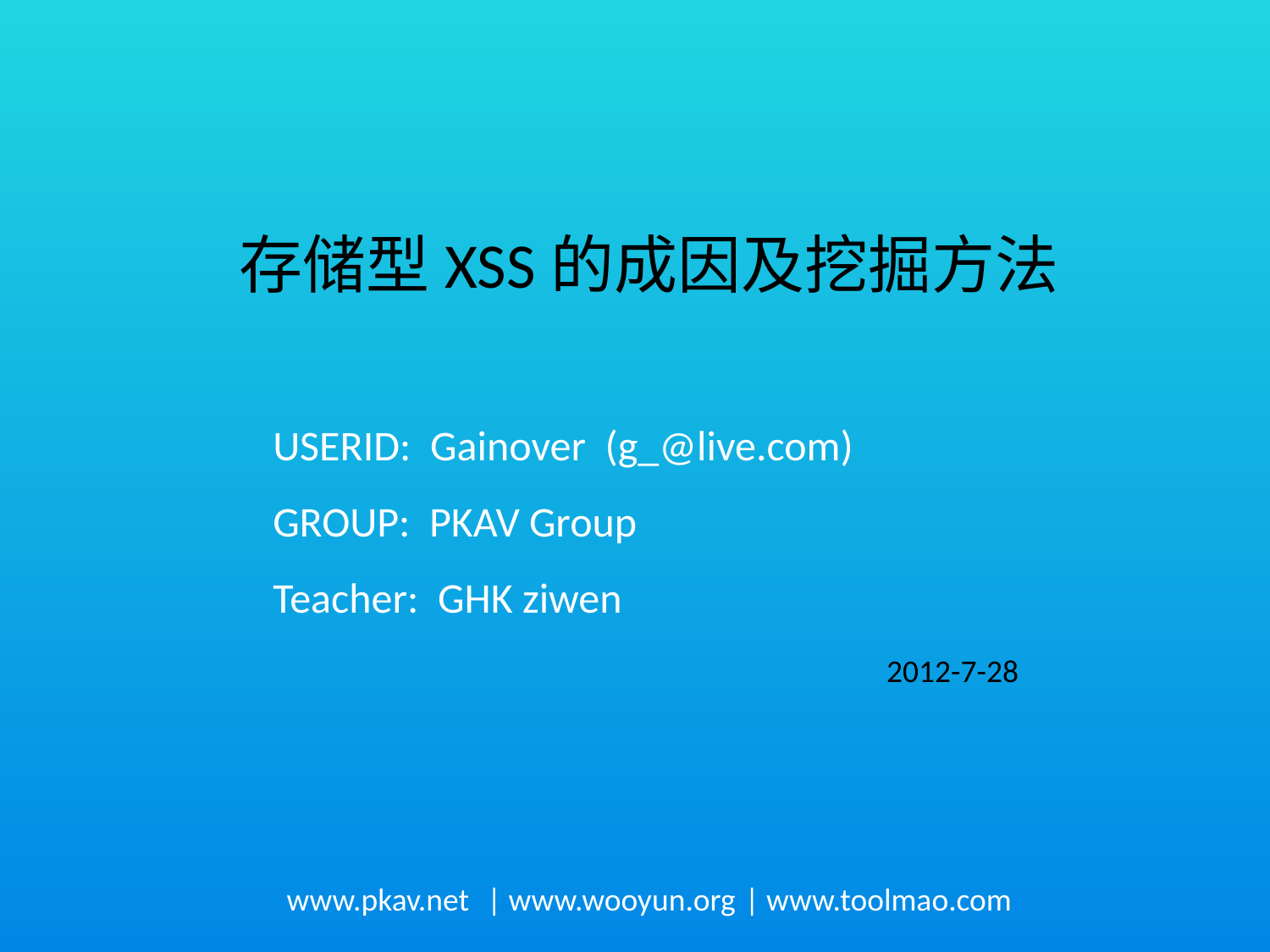

存储型XSS的成因及挖掘方法
USERID:  Gainover  (g_@live.com)
GROUP:  PKAV Group
Teacher:  GHK ziwen
2012-7-28
www.pkav.net
| www.wooyun.org
| www.toolmao.com